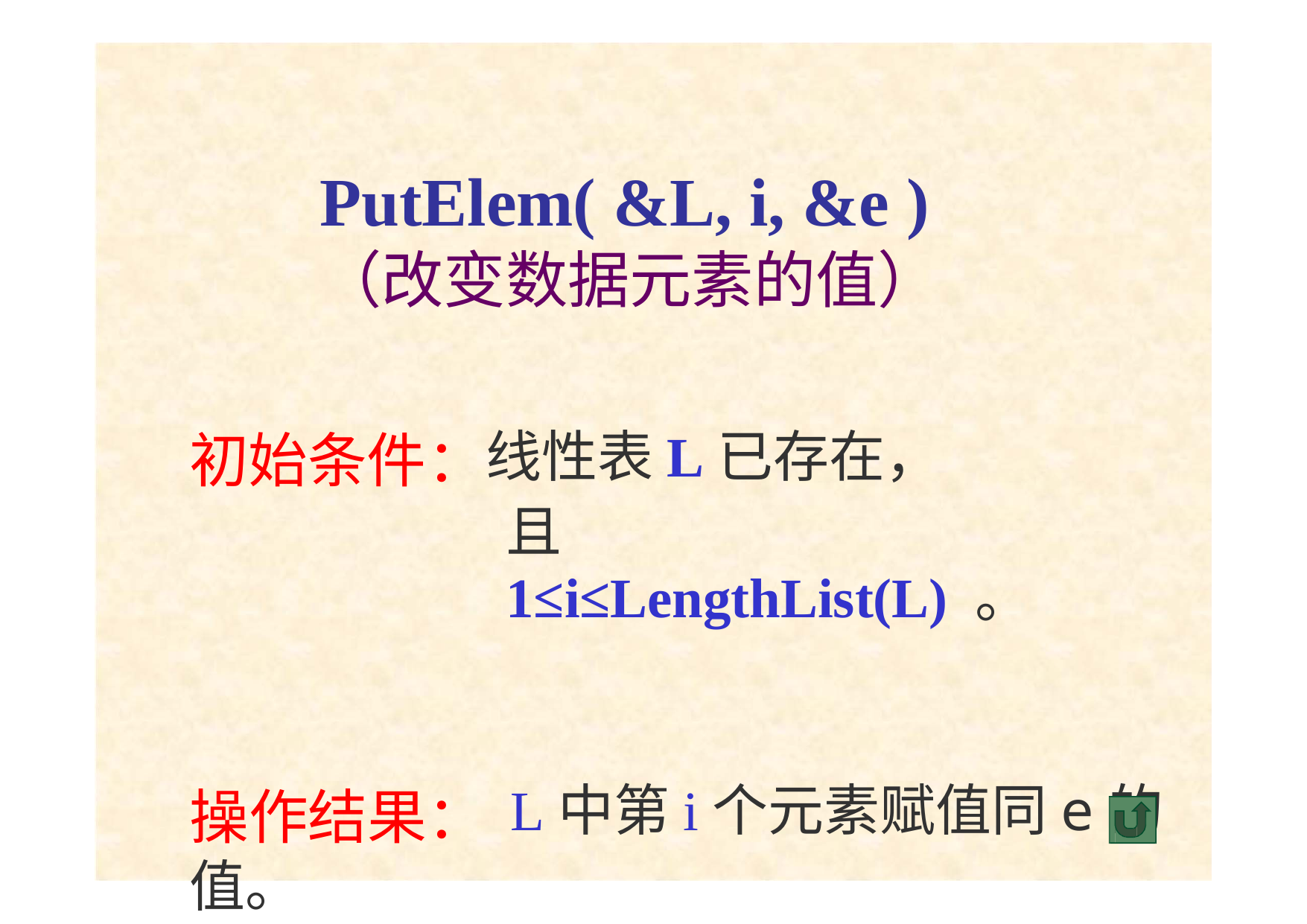

# PutElem( &L, i, &e )
（改变数据元素的值）
初始条件：线性表L已存在，
且	1≤i≤LengthList(L) 。

操作结果：L中第i个元素赋值同e的值。